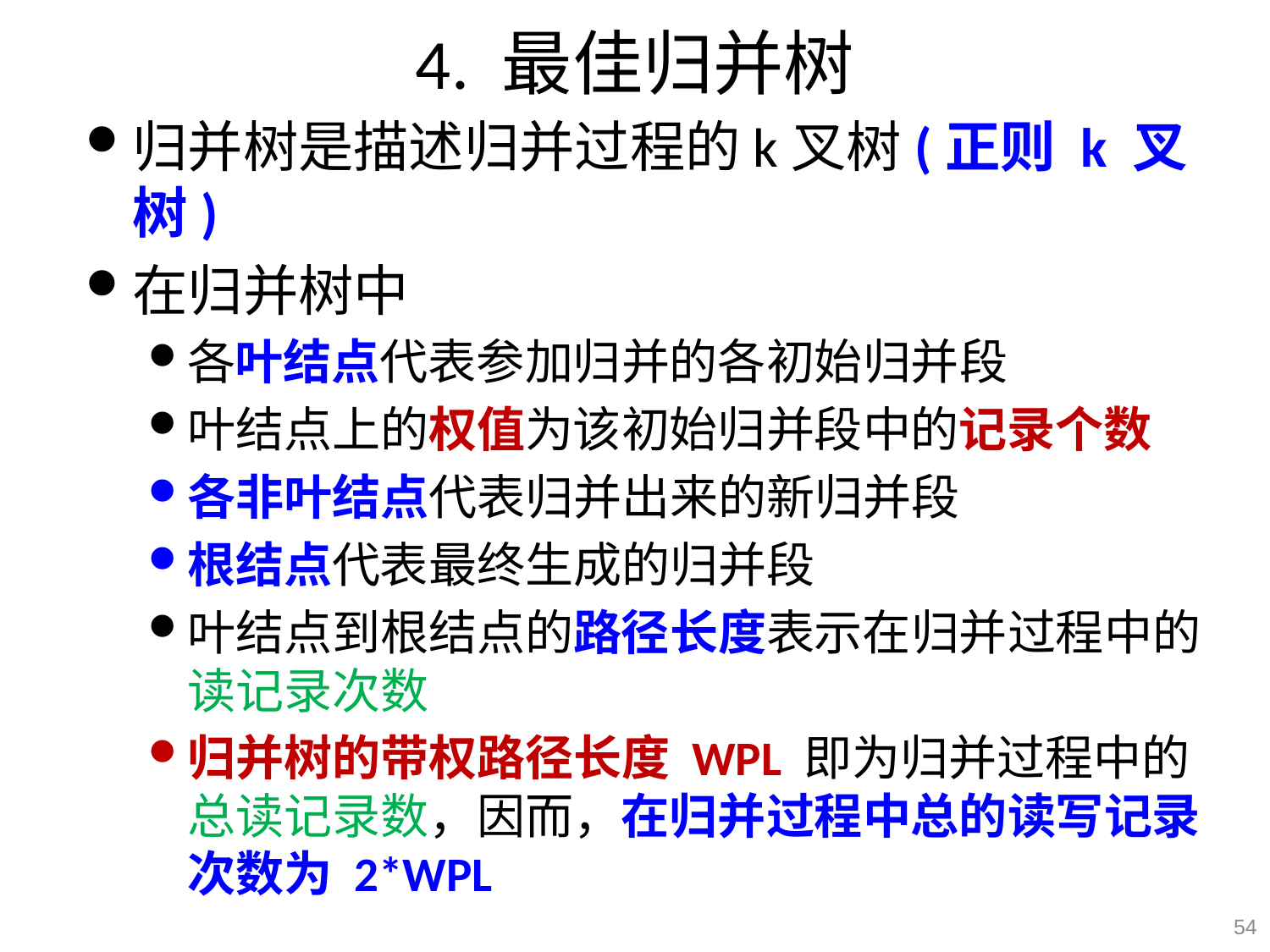

# 4. 最佳归并树
归并树是描述归并过程的k叉树(正则 k 叉树)
在归并树中
各叶结点代表参加归并的各初始归并段
叶结点上的权值为该初始归并段中的记录个数
各非叶结点代表归并出来的新归并段
根结点代表最终生成的归并段
叶结点到根结点的路径长度表示在归并过程中的读记录次数
归并树的带权路径长度 WPL 即为归并过程中的总读记录数，因而，在归并过程中总的读写记录次数为 2*WPL

54